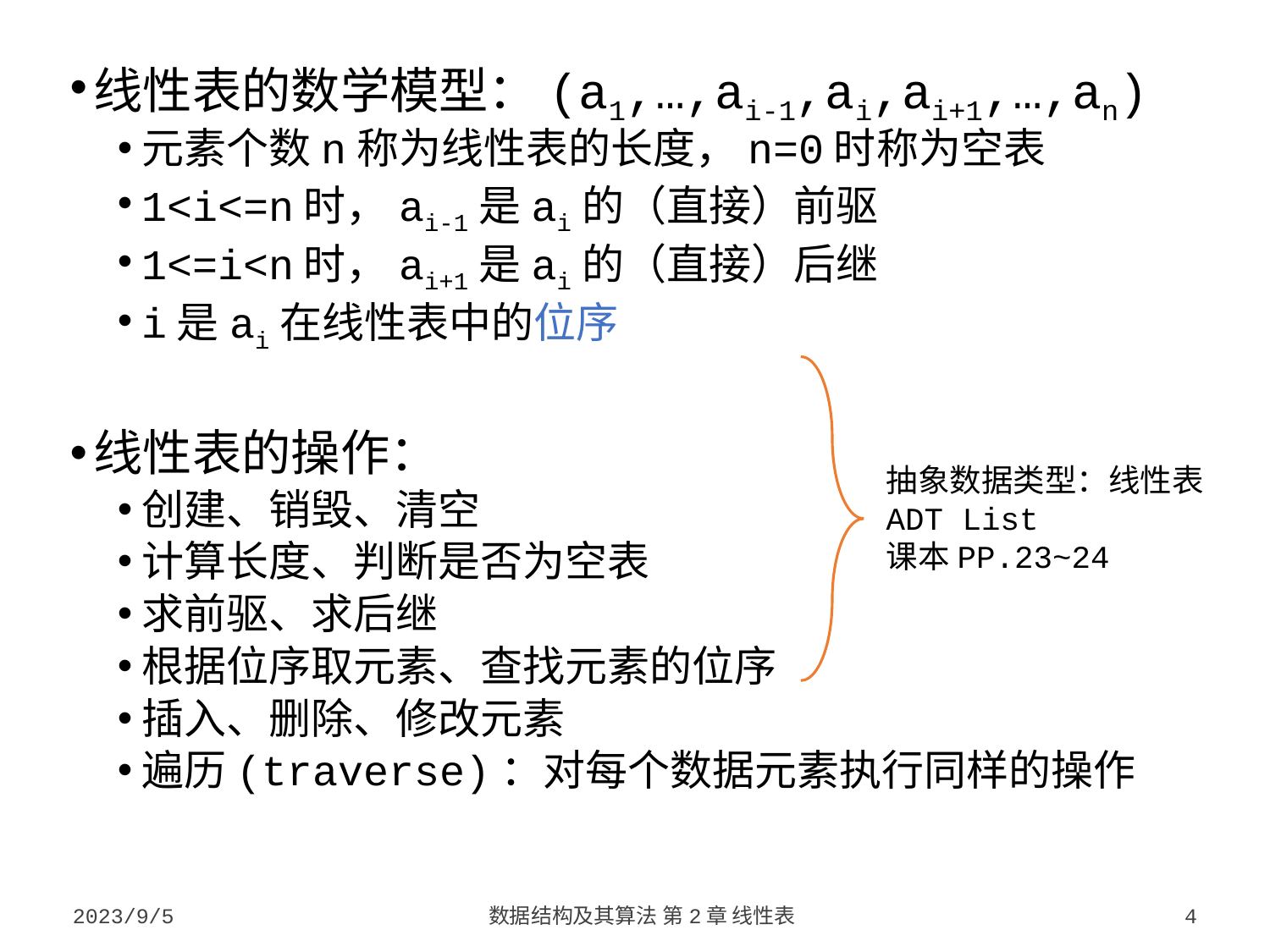

线性表的数学模型：(a1,…,ai-1,ai,ai+1,…,an)
元素个数n称为线性表的长度，n=0时称为空表
1<i<=n时，ai-1是ai的（直接）前驱
1<=i<n时，ai+1是ai的（直接）后继
i是ai在线性表中的位序

线性表的操作：
创建、销毁、清空
计算长度、判断是否为空表
求前驱、求后继
根据位序取元素、查找元素的位序
插入、删除、修改元素
遍历(traverse)：对每个数据元素执行同样的操作

抽象数据类型：线性表
ADT List
课本PP.23~24
2023/9/5
数据结构及其算法 第2章 线性表
4